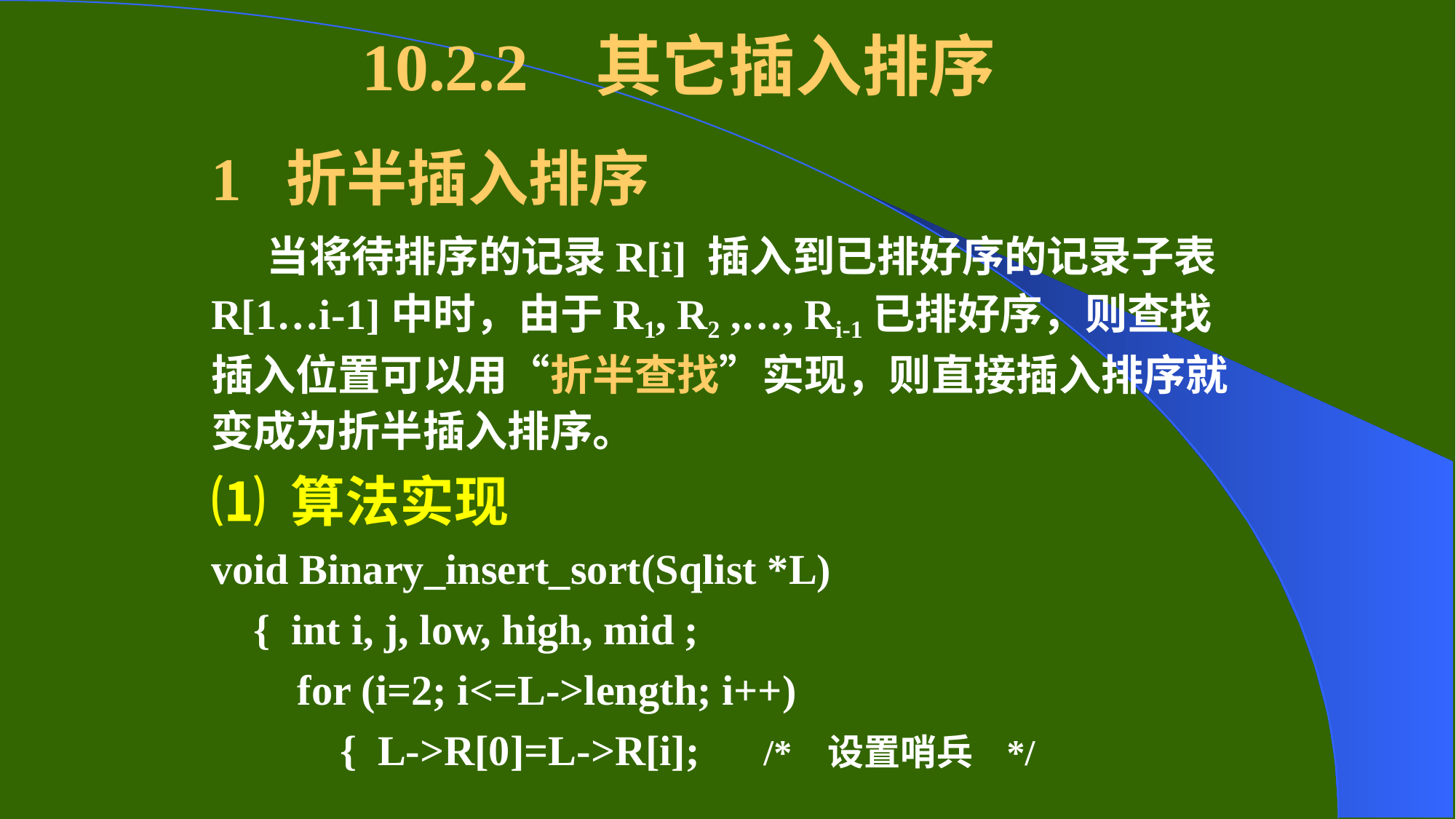

# 10.2.2   其它插入排序
1  折半插入排序
    当将待排序的记录R[i] 插入到已排好序的记录子表R[1…i-1]中时，由于R1, R2 ,…, Ri-1已排好序，则查找插入位置可以用“折半查找”实现，则直接插入排序就变成为折半插入排序。
⑴ 算法实现
void Binary_insert_sort(Sqlist *L)
{  int i, j, low, high, mid ;
for (i=2; i<=L->length; i++)
{  L->R[0]=L->R[i];      /*   设置哨兵   */